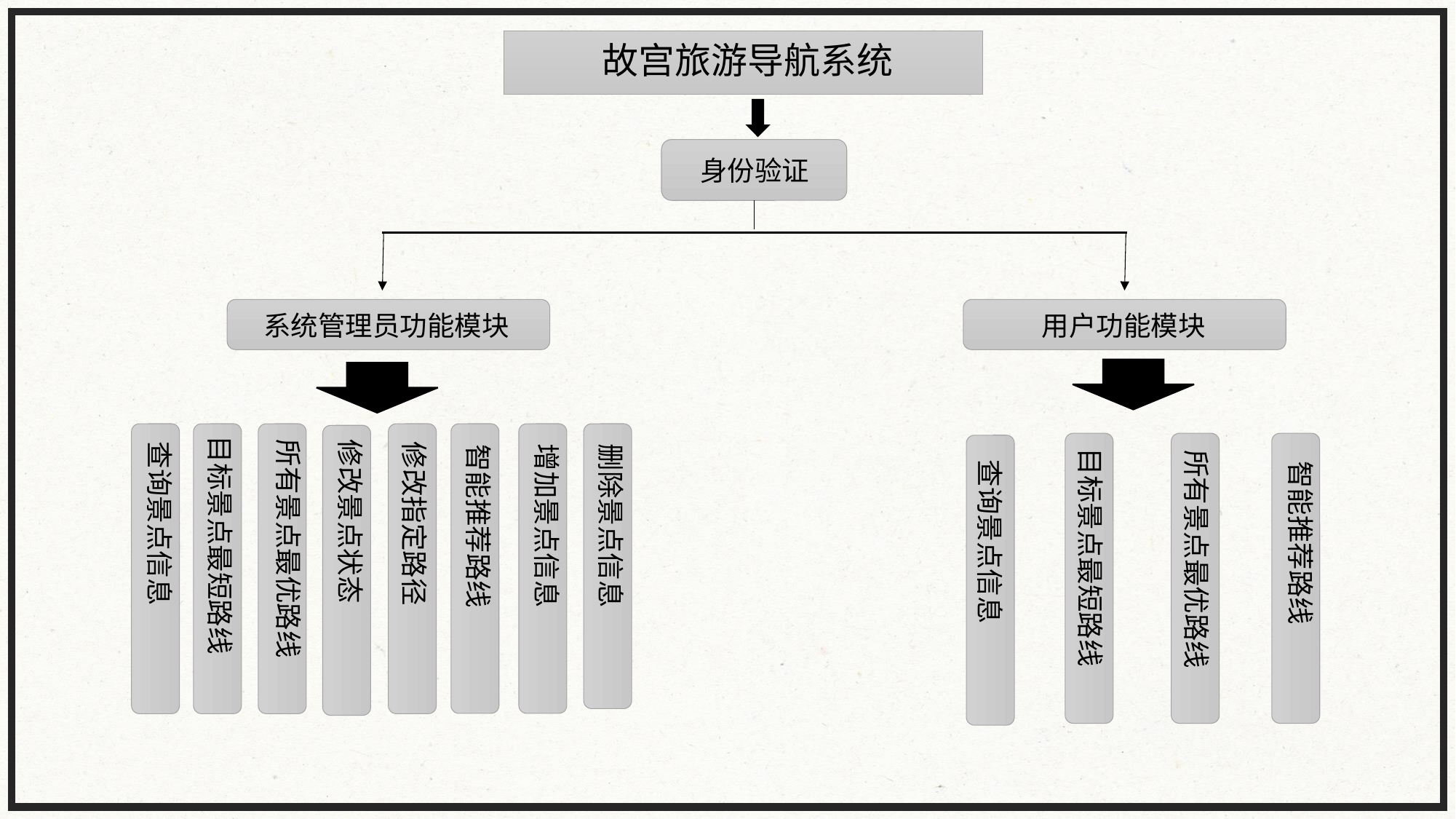

故宫旅游导航系统

身份验证

系统管理员功能模块
用户功能模块

目标景点最短路线
所有景点最优路线
修改景点状态
查询景点信息
修改指定路径
增加景点信息
删除景点信息
智能推荐路线
目标景点最短路线
所有景点最优路线
查询景点信息
智能推荐路线